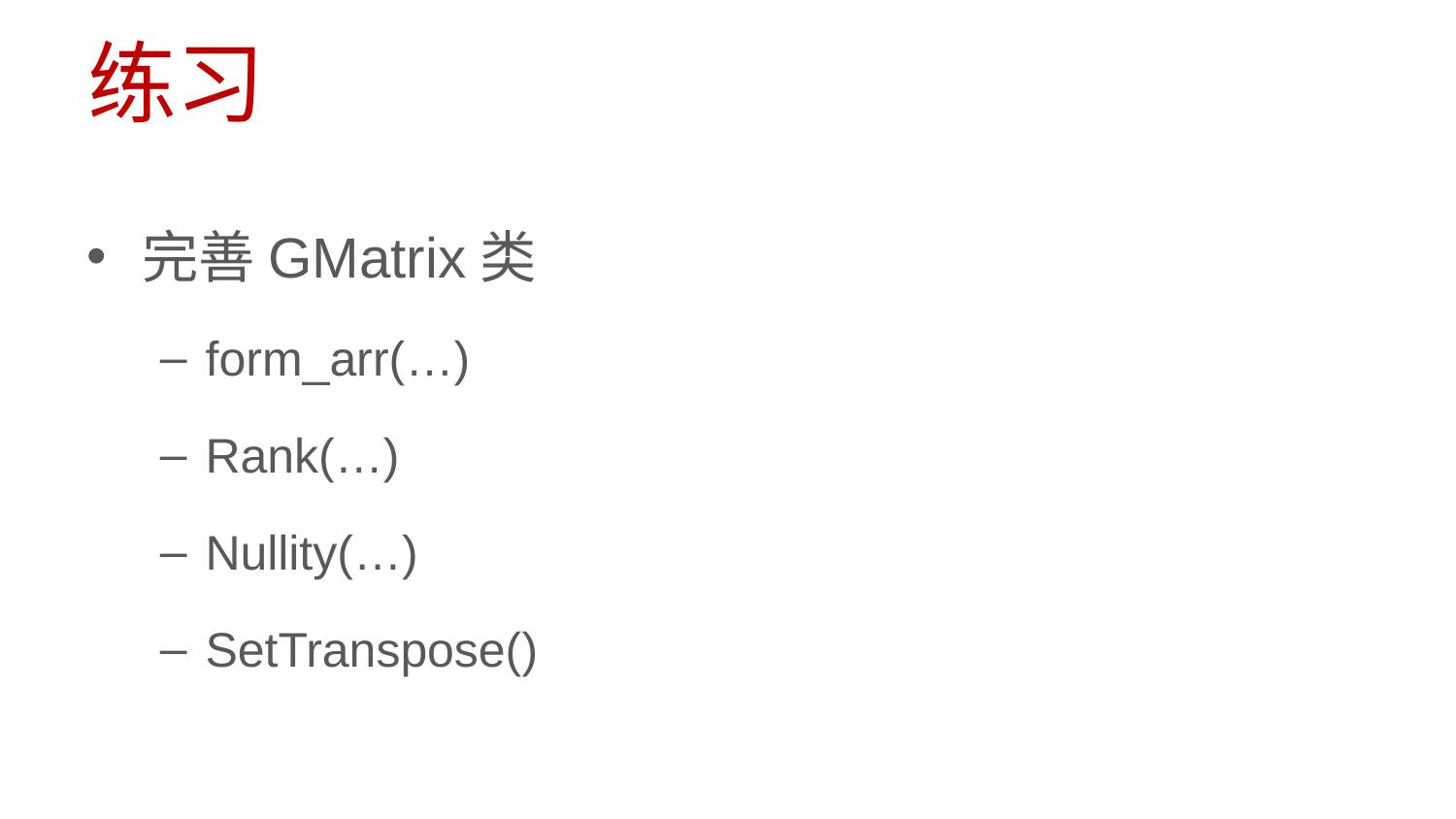

# 练习
完善GMatrix类
form_arr(…)
Rank(…)
Nullity(…)
SetTranspose()